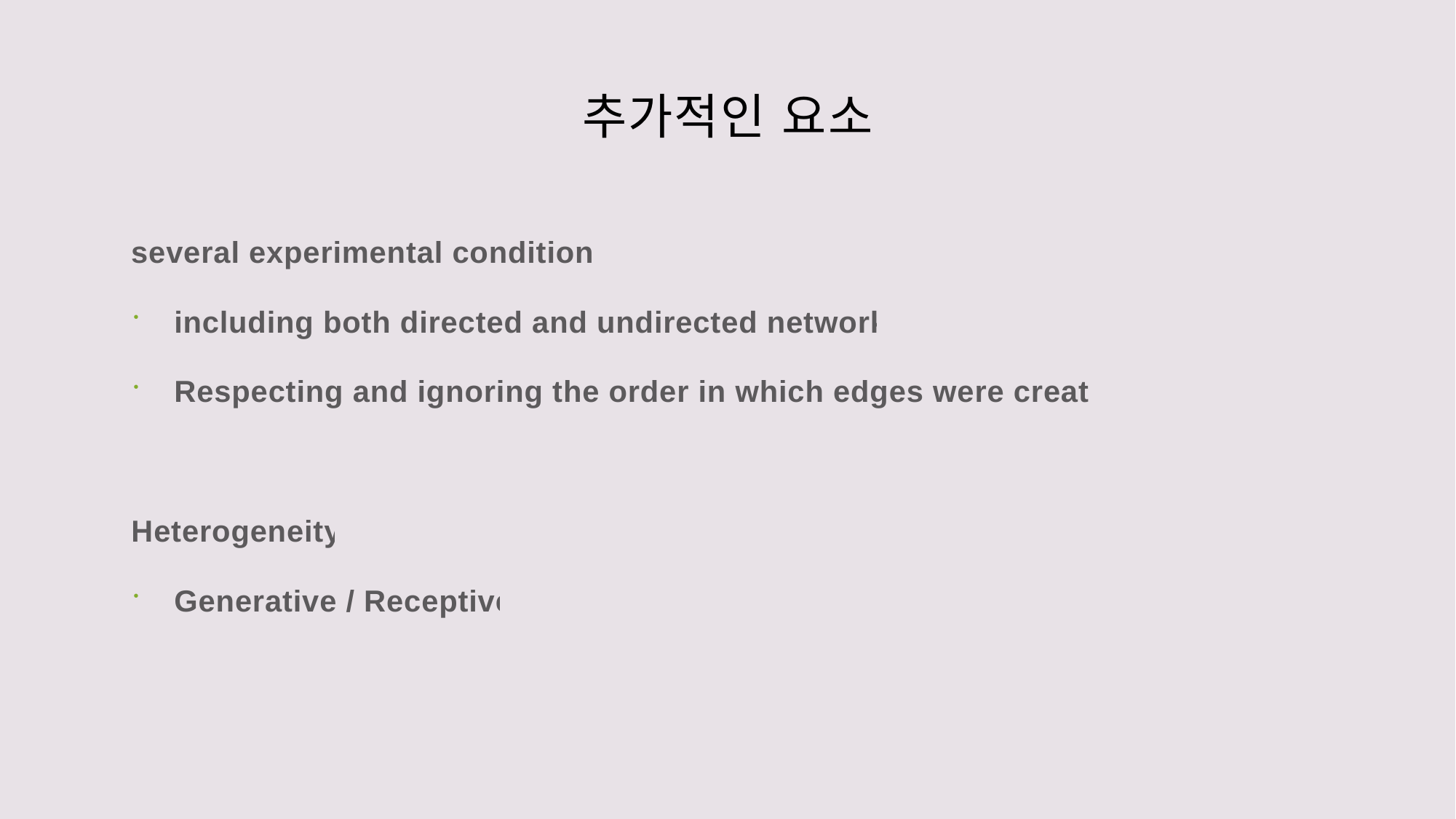

# 추가적인 요소
several experimental conditions
including both directed and undirected networks
Respecting and ignoring the order in which edges were created

Heterogeneity
Generative / Receptive